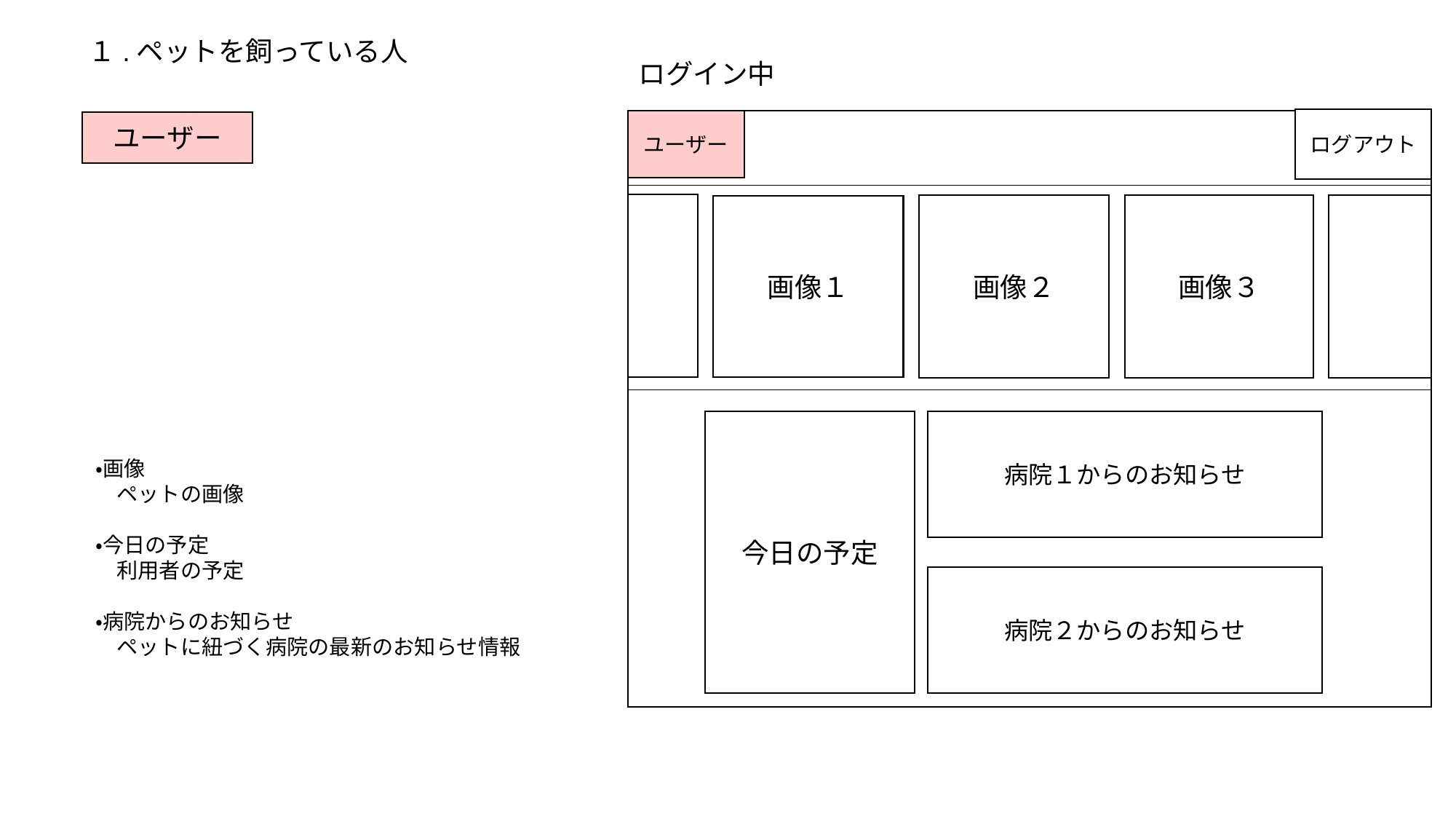

１.ペットを飼っている人
ログイン中
ログアウト
ユーザー

ユーザー

画像２
画像３

画像１
今日の予定
病院１からのお知らせ
・画像
　ペットの画像

・今日の予定
　利用者の予定

・病院からのお知らせ
　ペットに紐づく病院の最新のお知らせ情報

病院２からのお知らせ